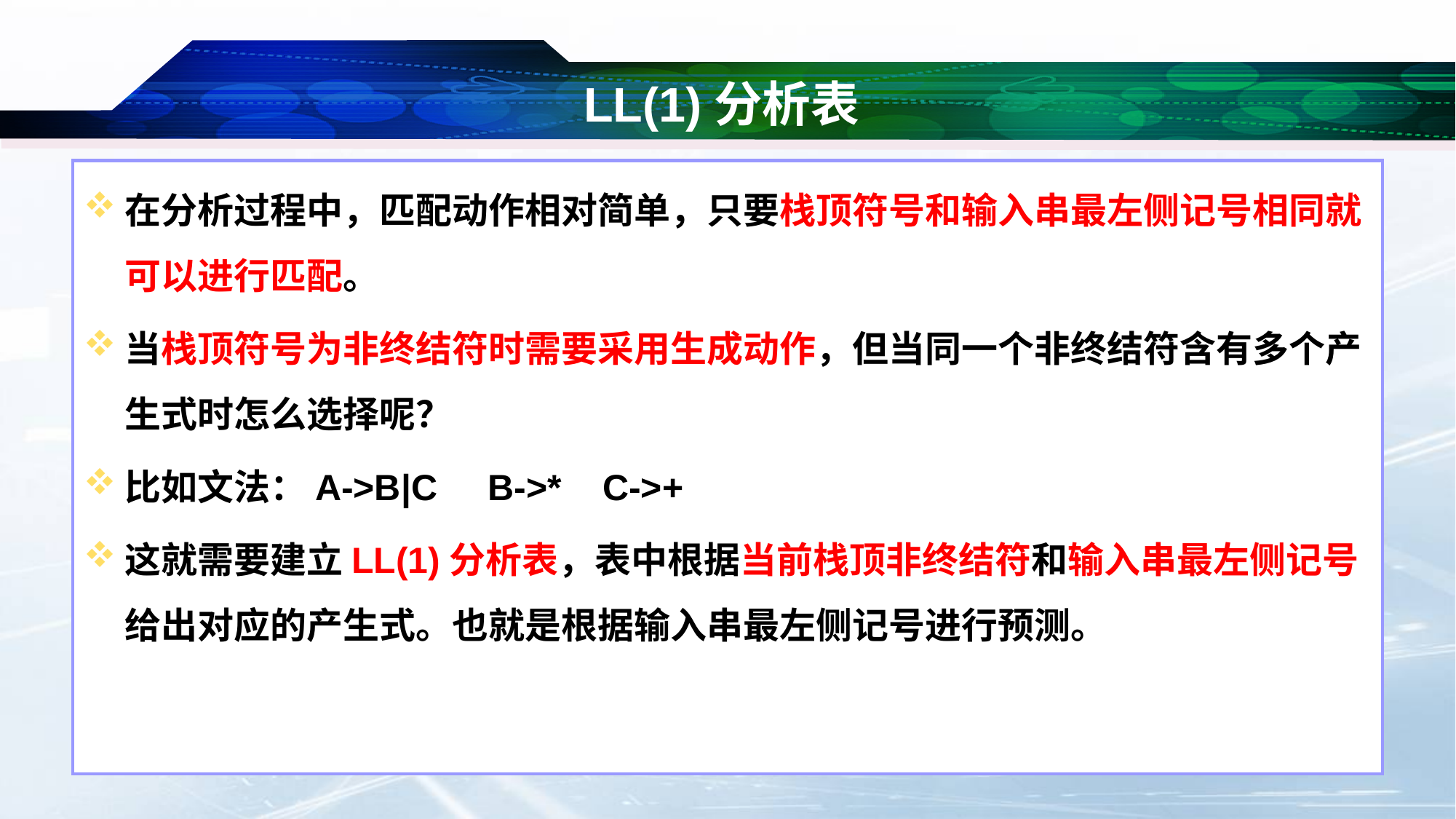

# LL(1)分析表
在分析过程中，匹配动作相对简单，只要栈顶符号和输入串最左侧记号相同就可以进行匹配。
当栈顶符号为非终结符时需要采用生成动作，但当同一个非终结符含有多个产生式时怎么选择呢？
比如文法：A->B|C     B->*    C->+
这就需要建立LL(1)分析表，表中根据当前栈顶非终结符和输入串最左侧记号给出对应的产生式。也就是根据输入串最左侧记号进行预测。